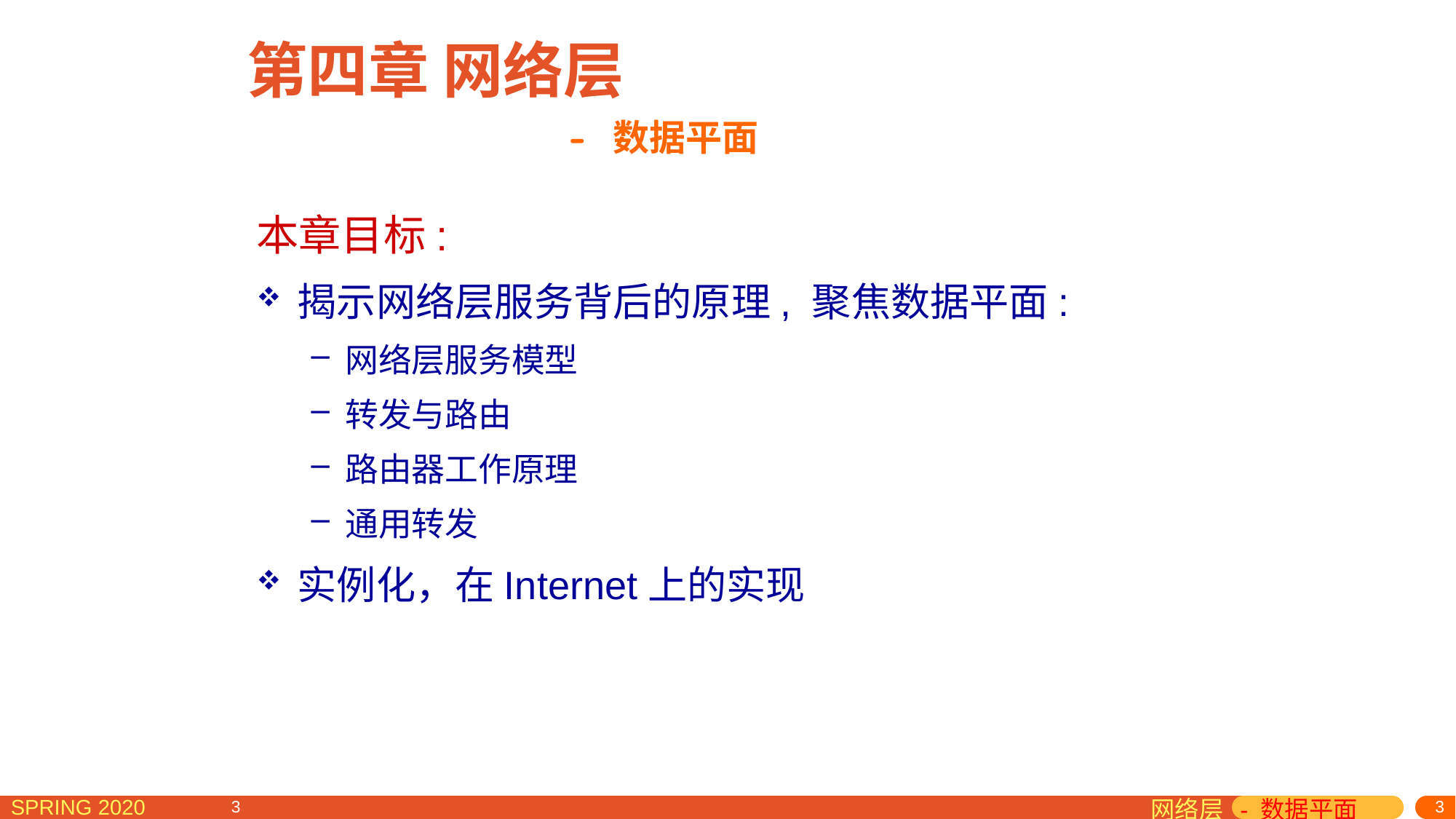

# 第四章 网络层
- 数据平面
本章目标:
揭示网络层服务背后的原理, 聚焦数据平面:
网络层服务模型
转发与路由
路由器工作原理
通用转发
实例化，在Internet上的实现
网络层  - 数据平面